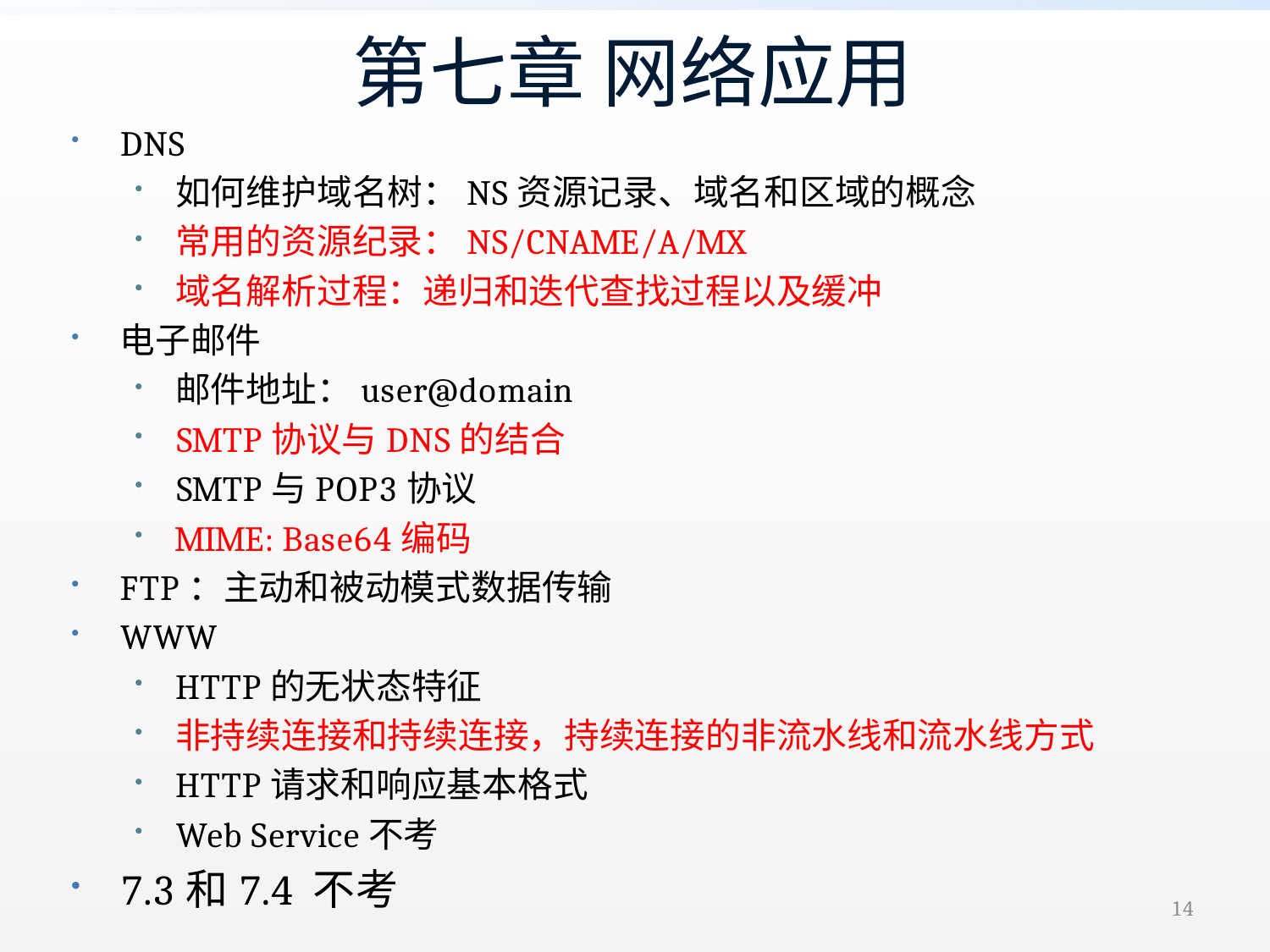

# 第七章 网络应用
DNS
如何维护域名树：NS资源记录、域名和区域的概念
常用的资源纪录：NS/CNAME/A/MX
域名解析过程：递归和迭代查找过程以及缓冲
电子邮件
邮件地址：user@domain
SMTP协议与DNS的结合
SMTP与POP3协议
MIME: Base64编码
FTP：主动和被动模式数据传输
WWW
HTTP的无状态特征
非持续连接和持续连接，持续连接的非流水线和流水线方式
HTTP请求和响应基本格式
Web Service不考
7.3和7.4 不考
14